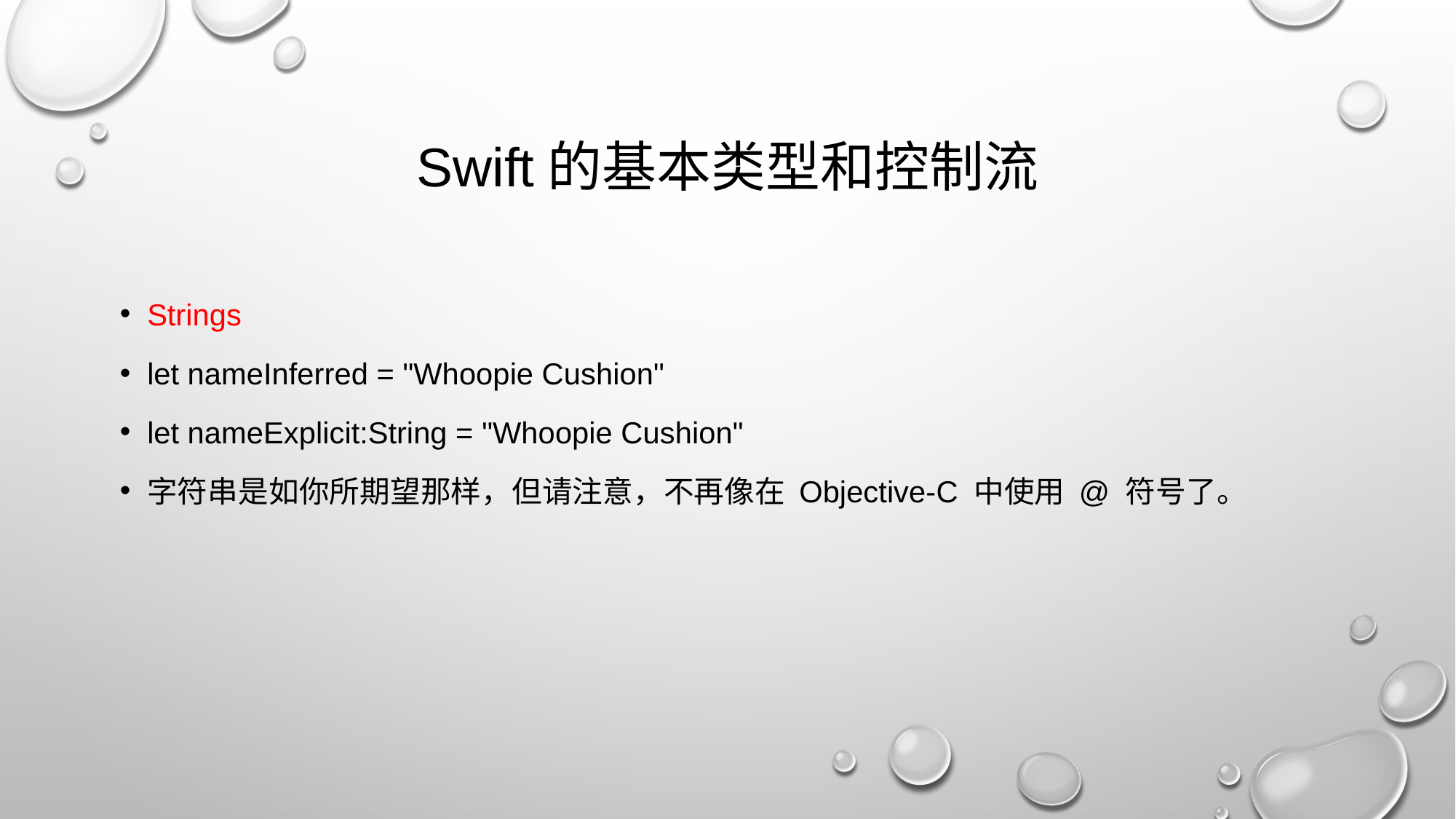

# Swift的基本类型和控制流
Strings
let nameInferred = "Whoopie Cushion"
let nameExplicit:String = "Whoopie Cushion"
字符串是如你所期望那样，但请注意，不再像在 Objective-C 中使用 @ 符号了。